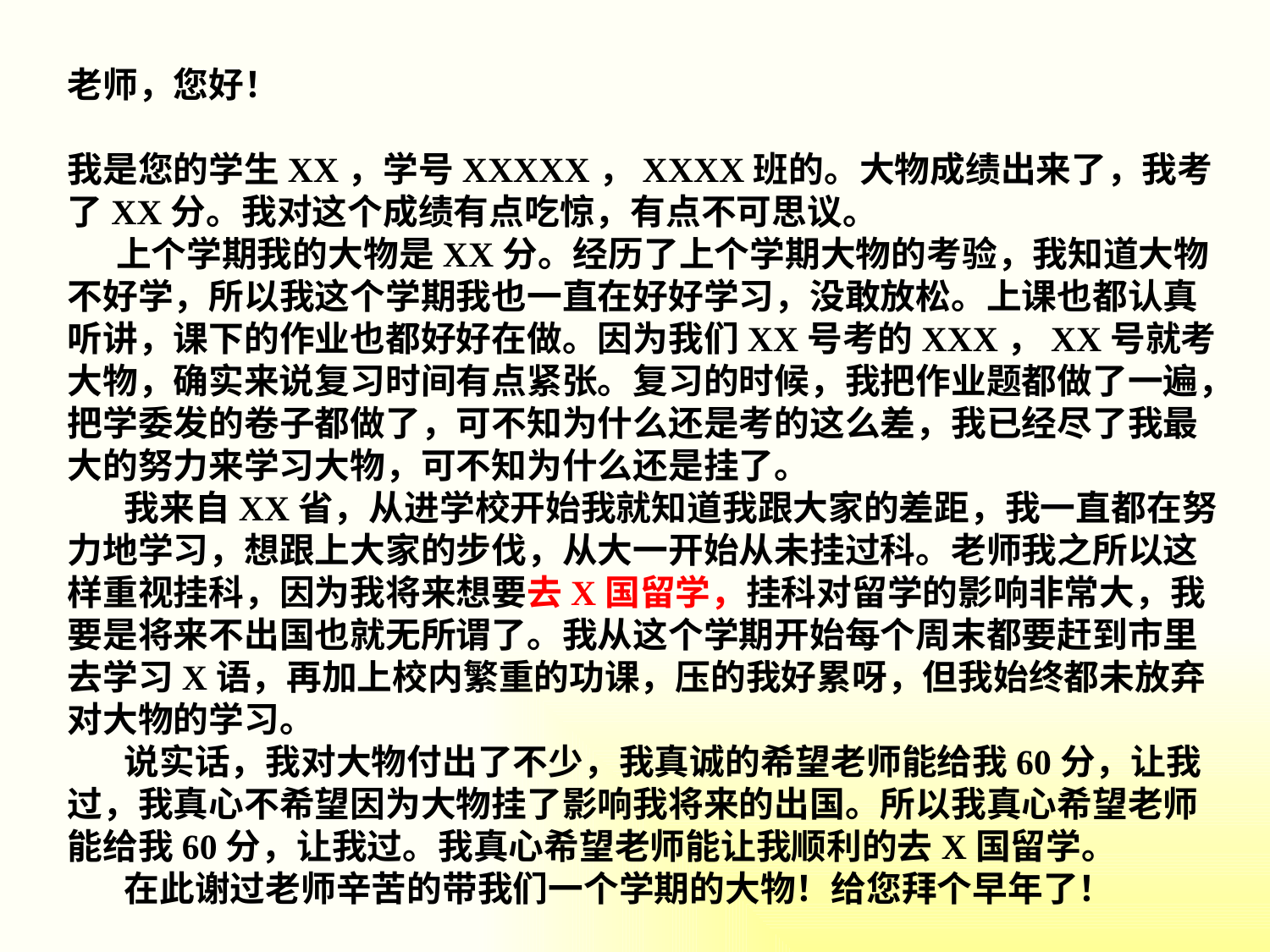

老师，您好！

我是您的学生XX，学号XXXXX，XXXX班的。大物成绩出来了，我考了XX分。我对这个成绩有点吃惊，有点不可思议。
     上个学期我的大物是XX分。经历了上个学期大物的考验，我知道大物不好学，所以我这个学期我也一直在好好学习，没敢放松。上课也都认真听讲，课下的作业也都好好在做。因为我们XX号考的XXX，XX号就考大物，确实来说复习时间有点紧张。复习的时候，我把作业题都做了一遍，把学委发的卷子都做了，可不知为什么还是考的这么差，我已经尽了我最大的努力来学习大物，可不知为什么还是挂了。
      我来自XX省，从进学校开始我就知道我跟大家的差距，我一直都在努力地学习，想跟上大家的步伐，从大一开始从未挂过科。老师我之所以这样重视挂科，因为我将来想要去X国留学，挂科对留学的影响非常大，我要是将来不出国也就无所谓了。我从这个学期开始每个周末都要赶到市里去学习X语，再加上校内繁重的功课，压的我好累呀，但我始终都未放弃对大物的学习。
      说实话，我对大物付出了不少，我真诚的希望老师能给我60分，让我过，我真心不希望因为大物挂了影响我将来的出国。所以我真心希望老师能给我60分，让我过。我真心希望老师能让我顺利的去X国留学。
      在此谢过老师辛苦的带我们一个学期的大物！给您拜个早年了！